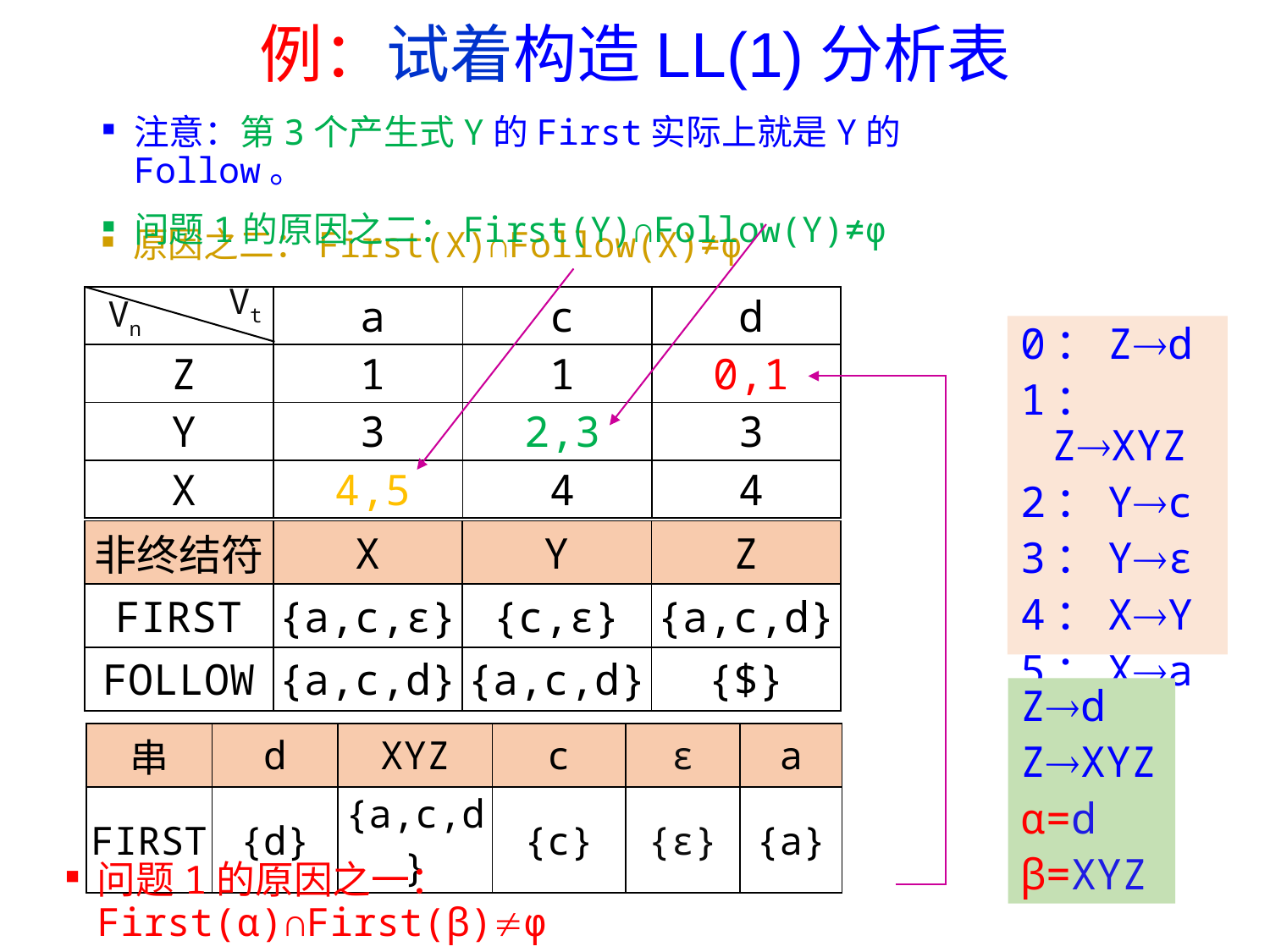

# 例：试着构造LL(1)分析表
注意：第3个产生式Y的First实际上就是Y的Follow。
问题1的原因之二：First(Y)∩Follow(Y)≠φ
原因之二：First(X)∩Follow(X)≠φ
Vt
Vn
|  | a | c | d |
| --- | --- | --- | --- |
| Z | 1 | 1 | 0,1 |
| Y | 3 | 2,3 | 3 |
| X | 4,5 | 4 | 4 |
0：Z→d
1：Z→XYZ
2：Y→c
3：Y→ε
4：X→Y
5：X→a

问题1的原因之一： First(α)∩First(β)≠φ
| 非终结符 | X | Y | Z |
| --- | --- | --- | --- |
| FIRST | {a,c,ε} | {c,ε} | {a,c,d} |
| FOLLOW | {a,c,d} | {a,c,d} | {$} |
Z→d
Z→XYZ
α=d
β=XYZ
| 串 | d | XYZ | c | ε | a |
| --- | --- | --- | --- | --- | --- |
| FIRST | {d} | {a,c,d} | {c} | {ε} | {a} |